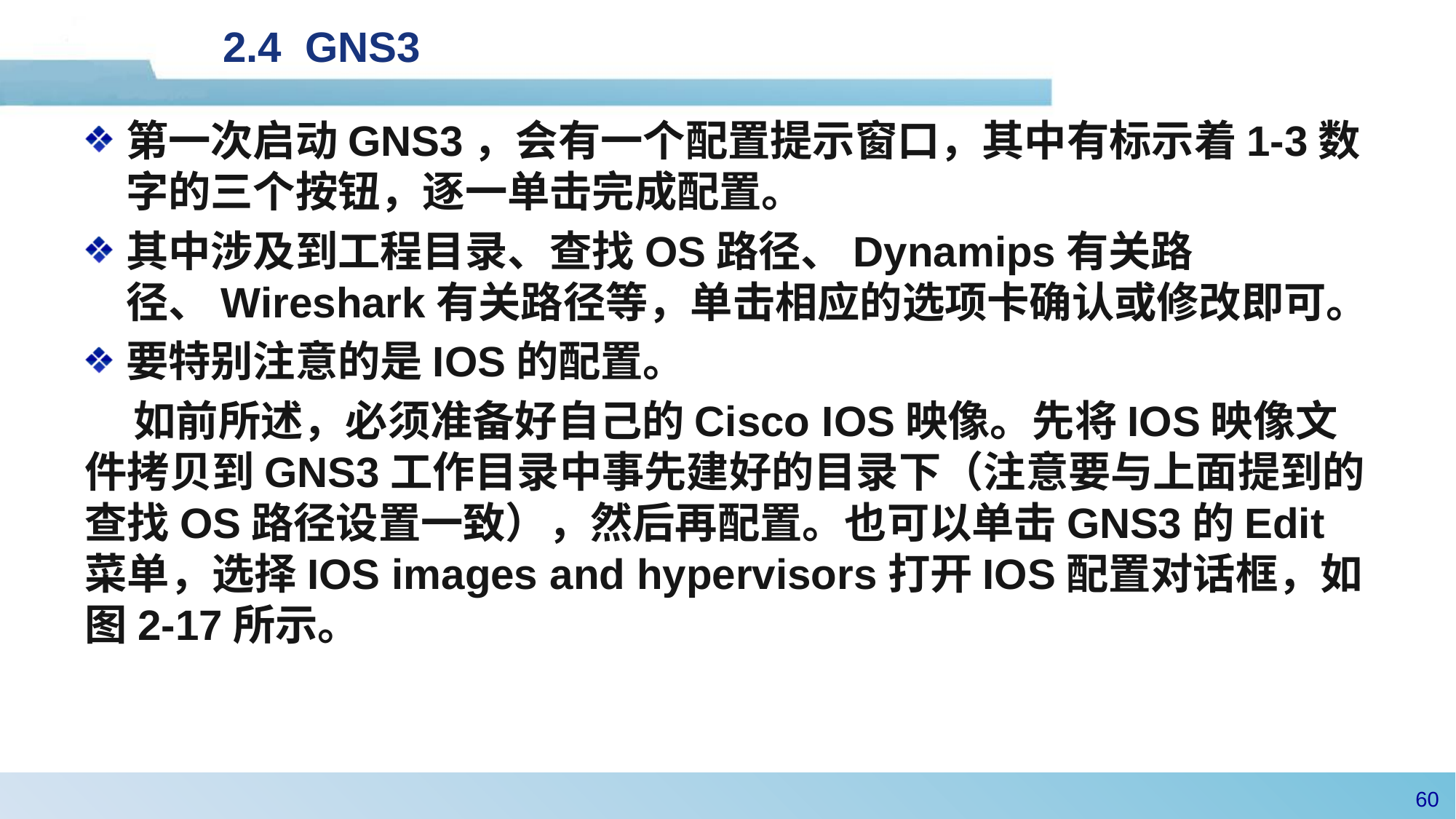

# 2.4  GNS3
第一次启动GNS3，会有一个配置提示窗口，其中有标示着1-3数字的三个按钮，逐一单击完成配置。
其中涉及到工程目录、查找OS路径、Dynamips有关路径、Wireshark有关路径等，单击相应的选项卡确认或修改即可。
要特别注意的是IOS的配置。
    如前所述，必须准备好自己的Cisco IOS映像。先将IOS映像文件拷贝到GNS3工作目录中事先建好的目录下（注意要与上面提到的查找OS路径设置一致），然后再配置。也可以单击GNS3的Edit菜单，选择IOS images and hypervisors打开IOS配置对话框，如图2-17所示。
60